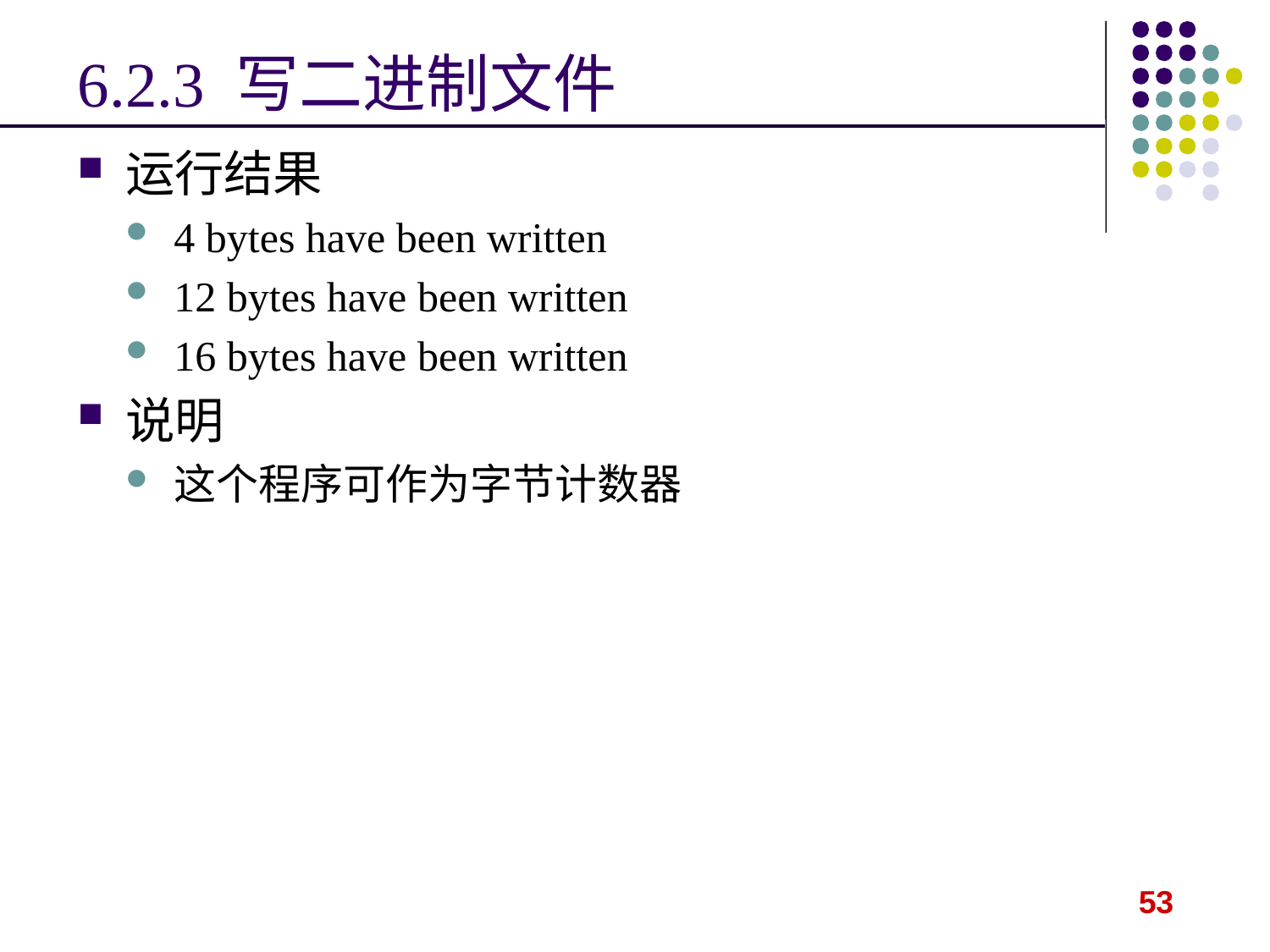

# 6.2.3 写二进制文件
运行结果
4 bytes have been written
12 bytes have been written
16 bytes have been written
说明
这个程序可作为字节计数器